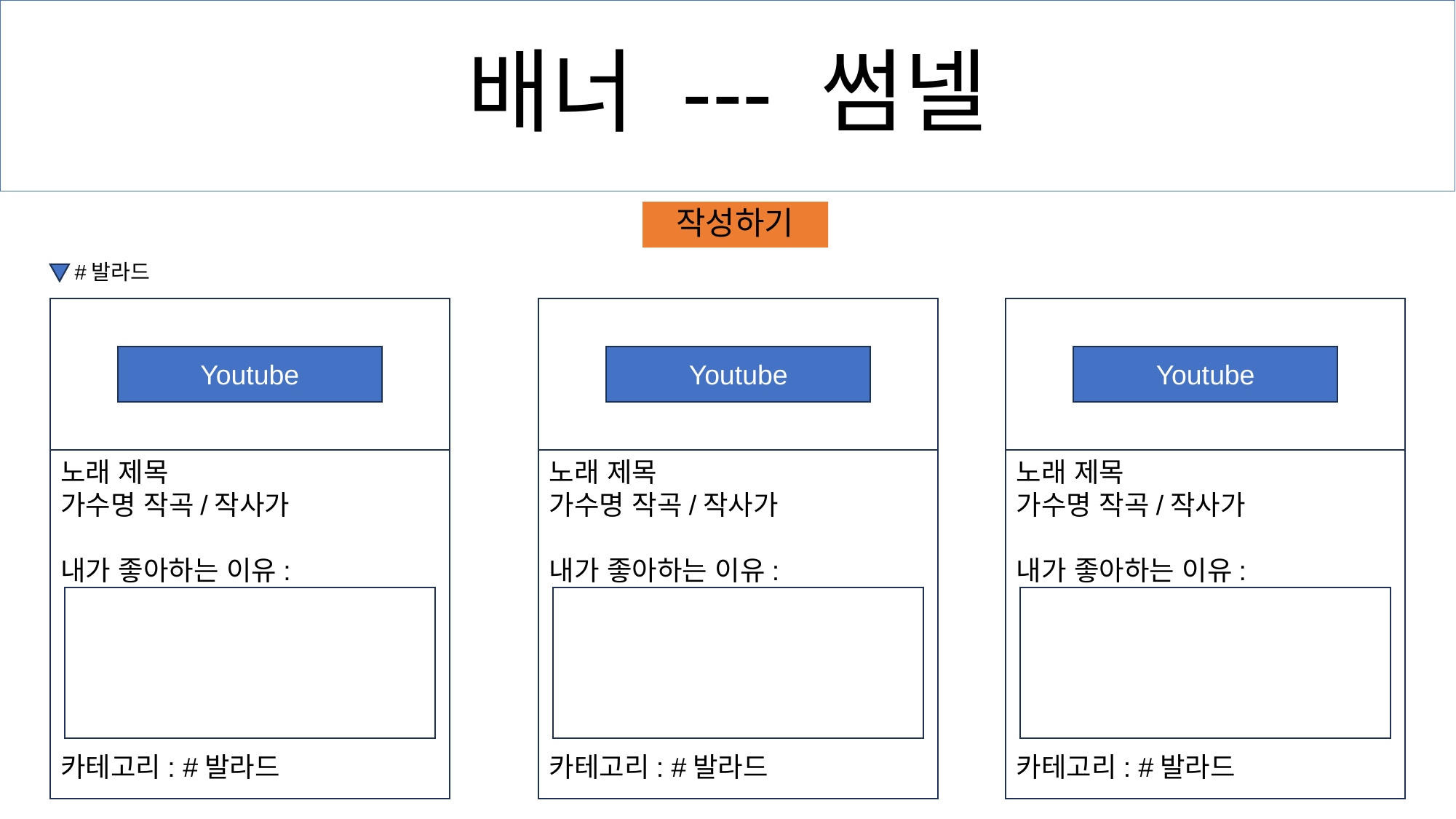

# 배너 --- 썸넬
작성하기
#발라드

Youtube
Youtube
Youtube
노래 제목
가수명 작곡/작사가

내가 좋아하는 이유:

카테고리: #발라드
노래 제목
가수명 작곡/작사가

내가 좋아하는 이유:

카테고리: #발라드
노래 제목
가수명 작곡/작사가

내가 좋아하는 이유:

카테고리: #발라드